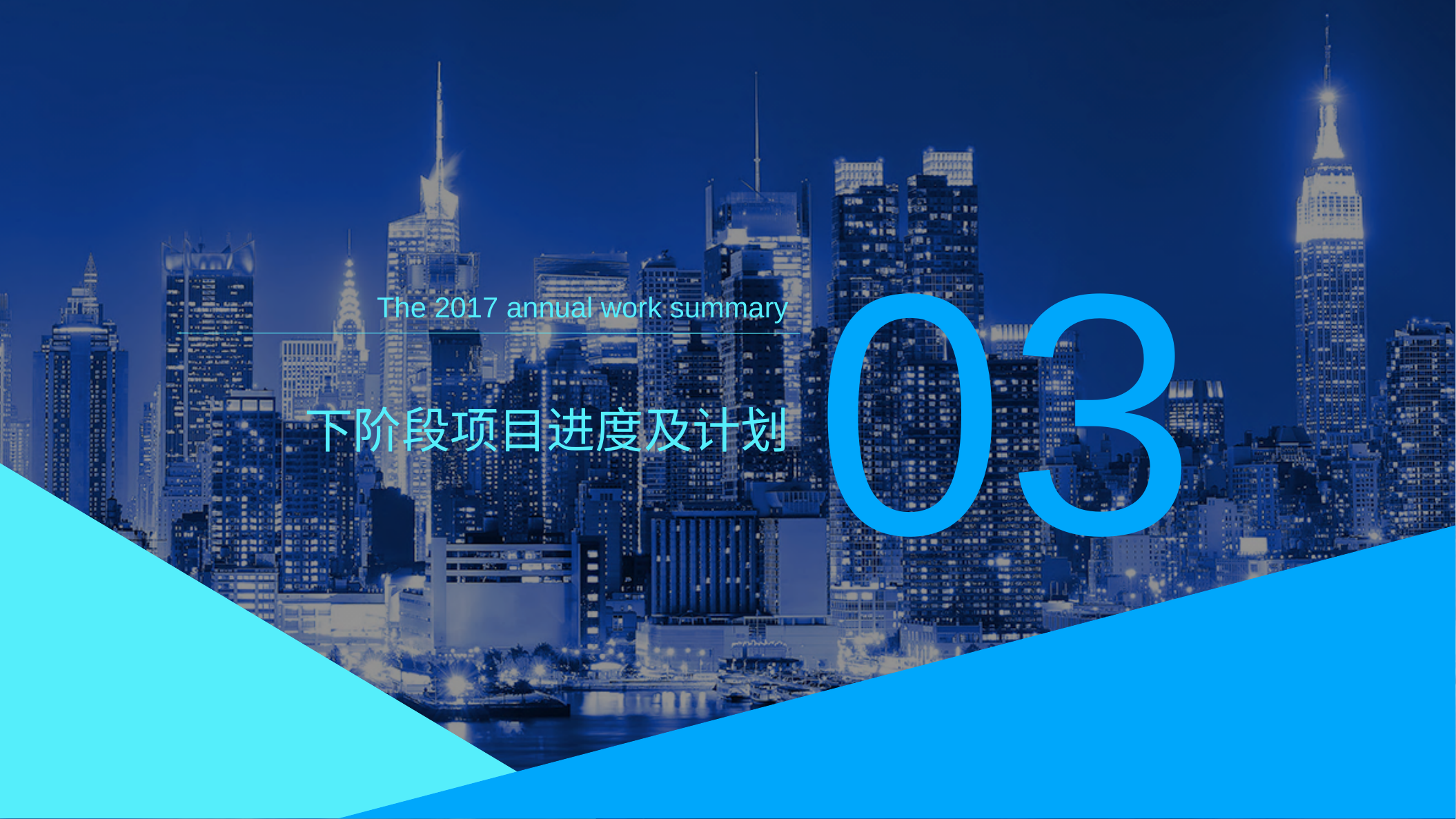

03
The 2017 annual work summary

下阶段项目进度及计划